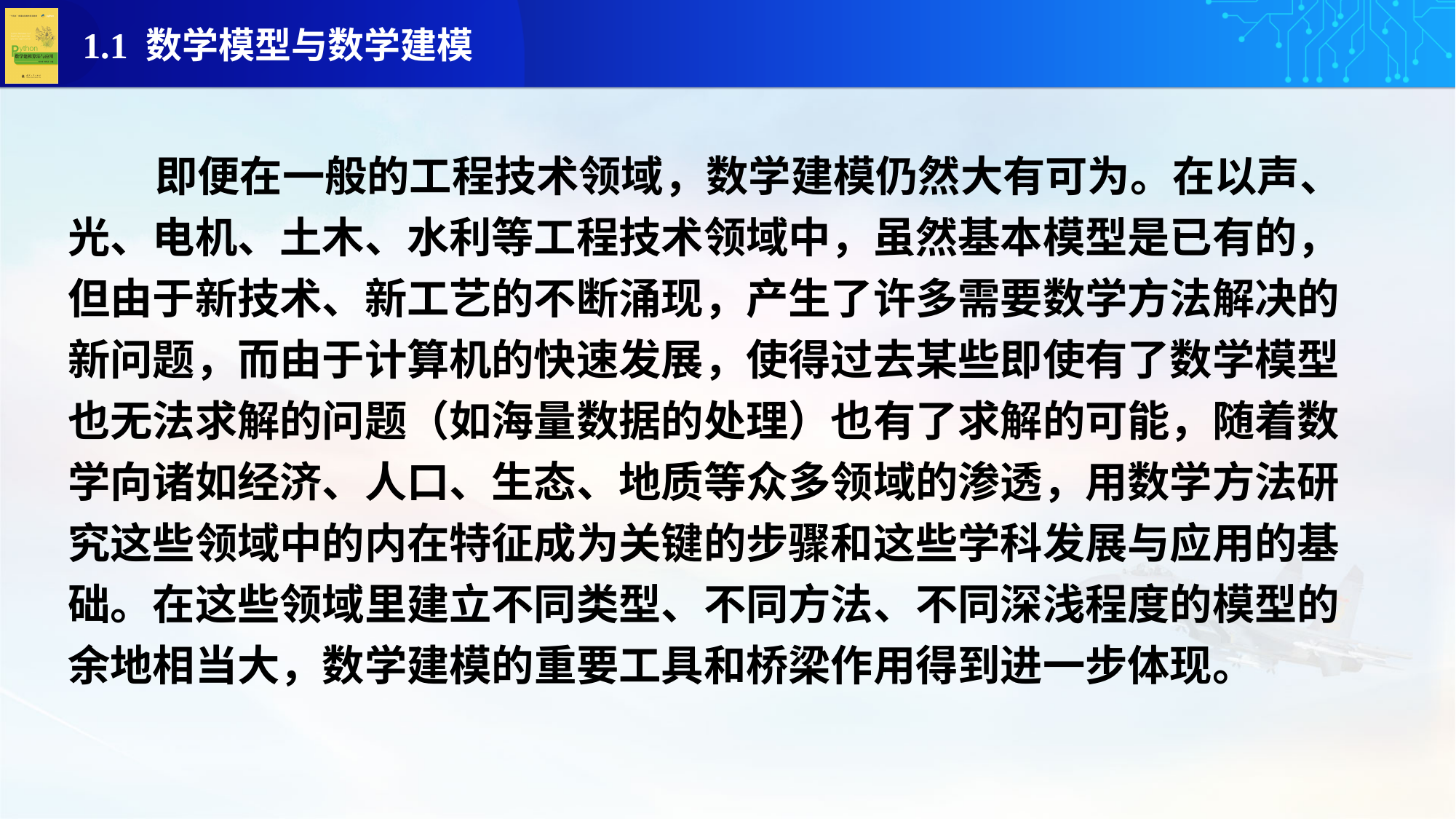

即便在一般的工程技术领域，数学建模仍然大有可为。在以声、光、电机、土木、水利等工程技术领域中，虽然基本模型是已有的，但由于新技术、新工艺的不断涌现，产生了许多需要数学方法解决的新问题，而由于计算机的快速发展，使得过去某些即使有了数学模型也无法求解的问题（如海量数据的处理）也有了求解的可能，随着数学向诸如经济、人口、生态、地质等众多领域的渗透，用数学方法研究这些领域中的内在特征成为关键的步骤和这些学科发展与应用的基础。在这些领域里建立不同类型、不同方法、不同深浅程度的模型的余地相当大，数学建模的重要工具和桥梁作用得到进一步体现。